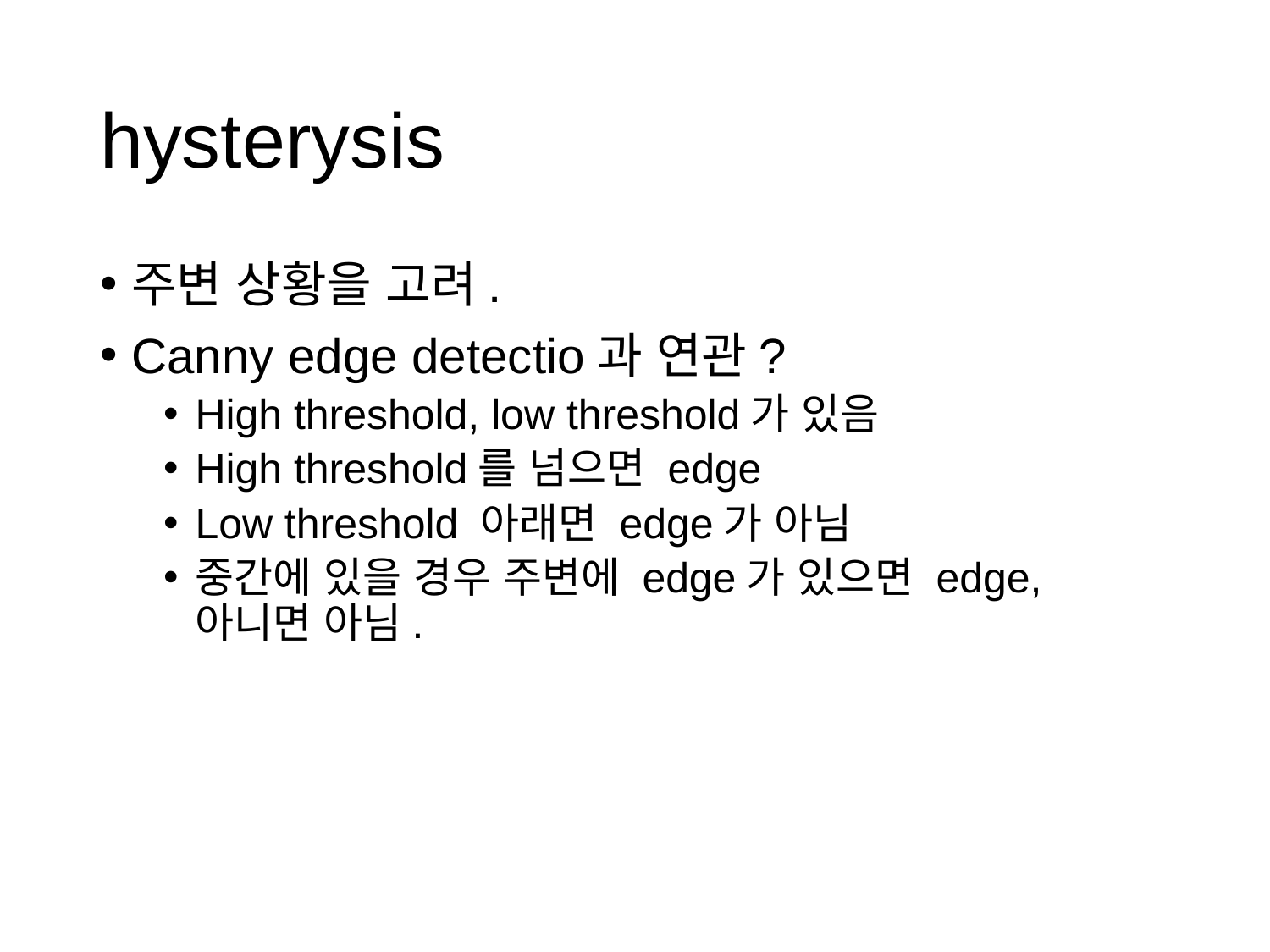

# hysterysis
주변 상황을 고려.
Canny edge detectio과 연관?
High threshold, low threshold가 있음
High threshold를 넘으면 edge
Low threshold 아래면 edge가 아님
중간에 있을 경우 주변에 edge가 있으면 edge, 아니면 아님.